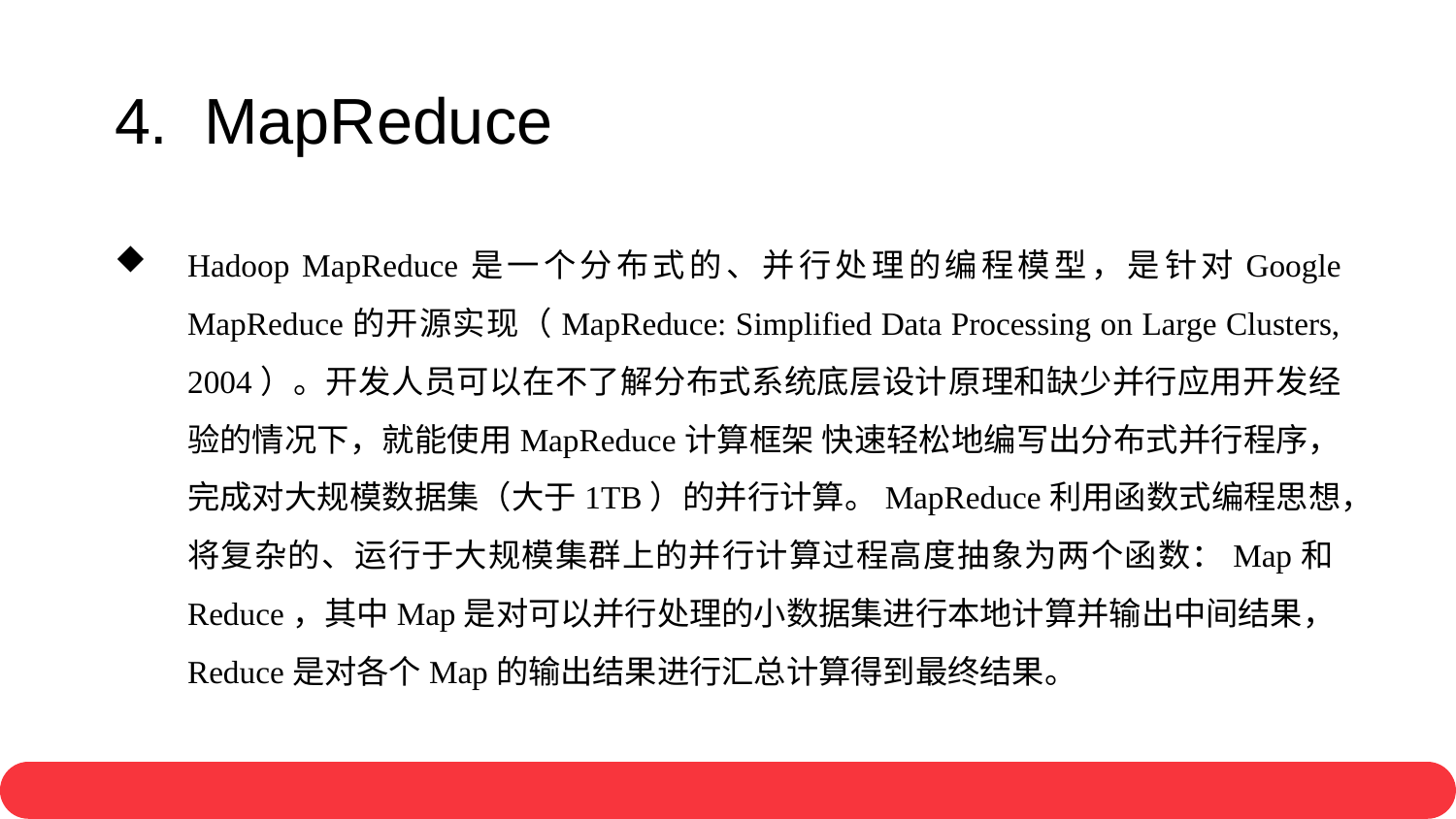

# 4.  MapReduce
Hadoop MapReduce是一个分布式的、并行处理的编程模型，是针对Google MapReduce的开源实现（MapReduce: Simplified Data Processing on Large Clusters, 2004）。开发人员可以在不了解分布式系统底层设计原理和缺少并行应用开发经验的情况下，就能使用MapReduce计算框架 快速轻松地编写出分布式并行程序，完成对大规模数据集（大于1TB）的并行计算。MapReduce利用函数式编程思想，将复杂的、运行于大规模集群上的并行计算过程高度抽象为两个函数：Map和Reduce，其中Map是对可以并行处理的小数据集进行本地计算并输出中间结果，Reduce是对各个Map的输出结果进行汇总计算得到最终结果。